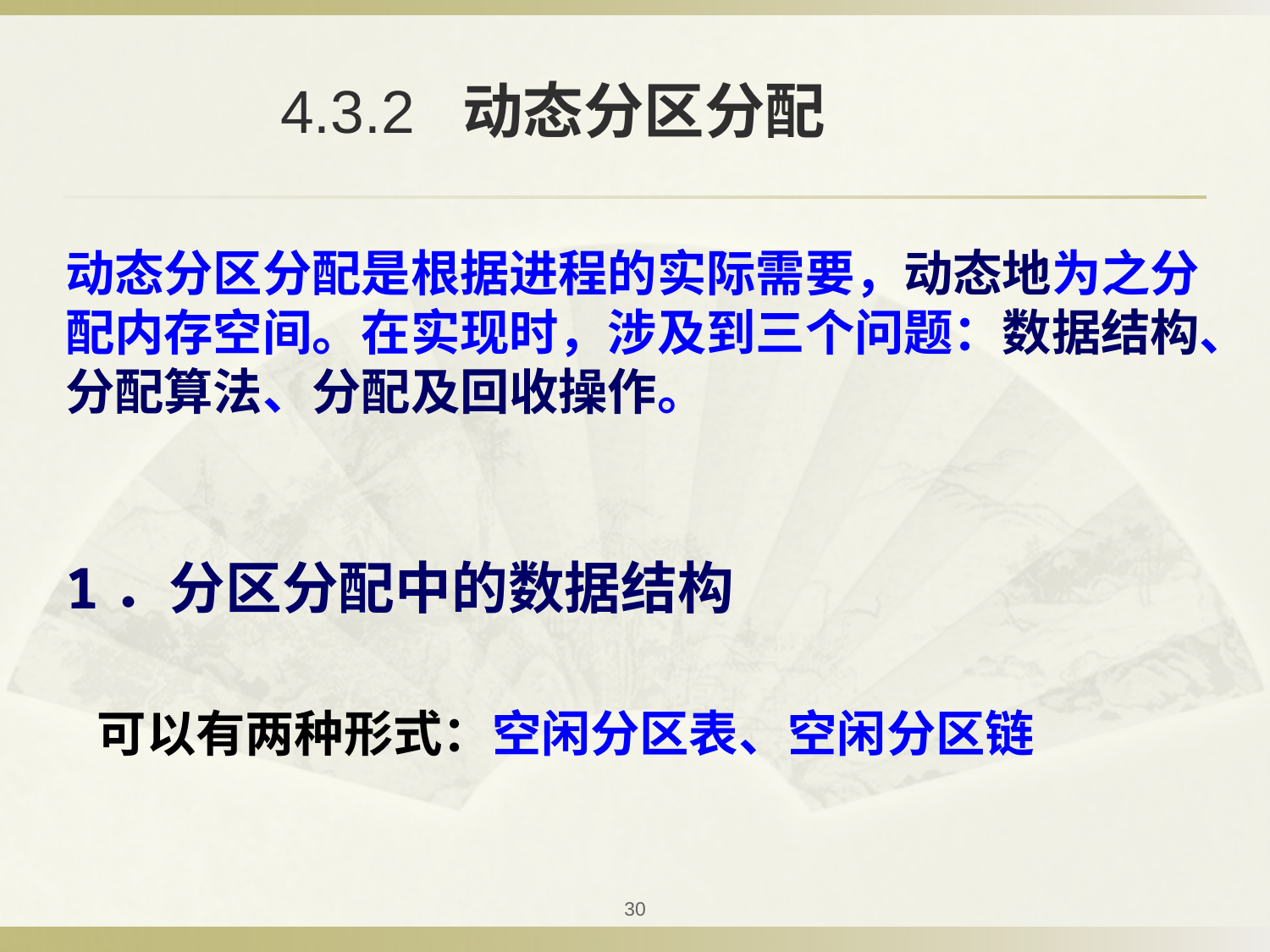

# 4.3.2 动态分区分配
动态分区分配是根据进程的实际需要，动态地为之分配内存空间。在实现时，涉及到三个问题：数据结构、分配算法、分配及回收操作。
1．分区分配中的数据结构
可以有两种形式：空闲分区表、空闲分区链
30